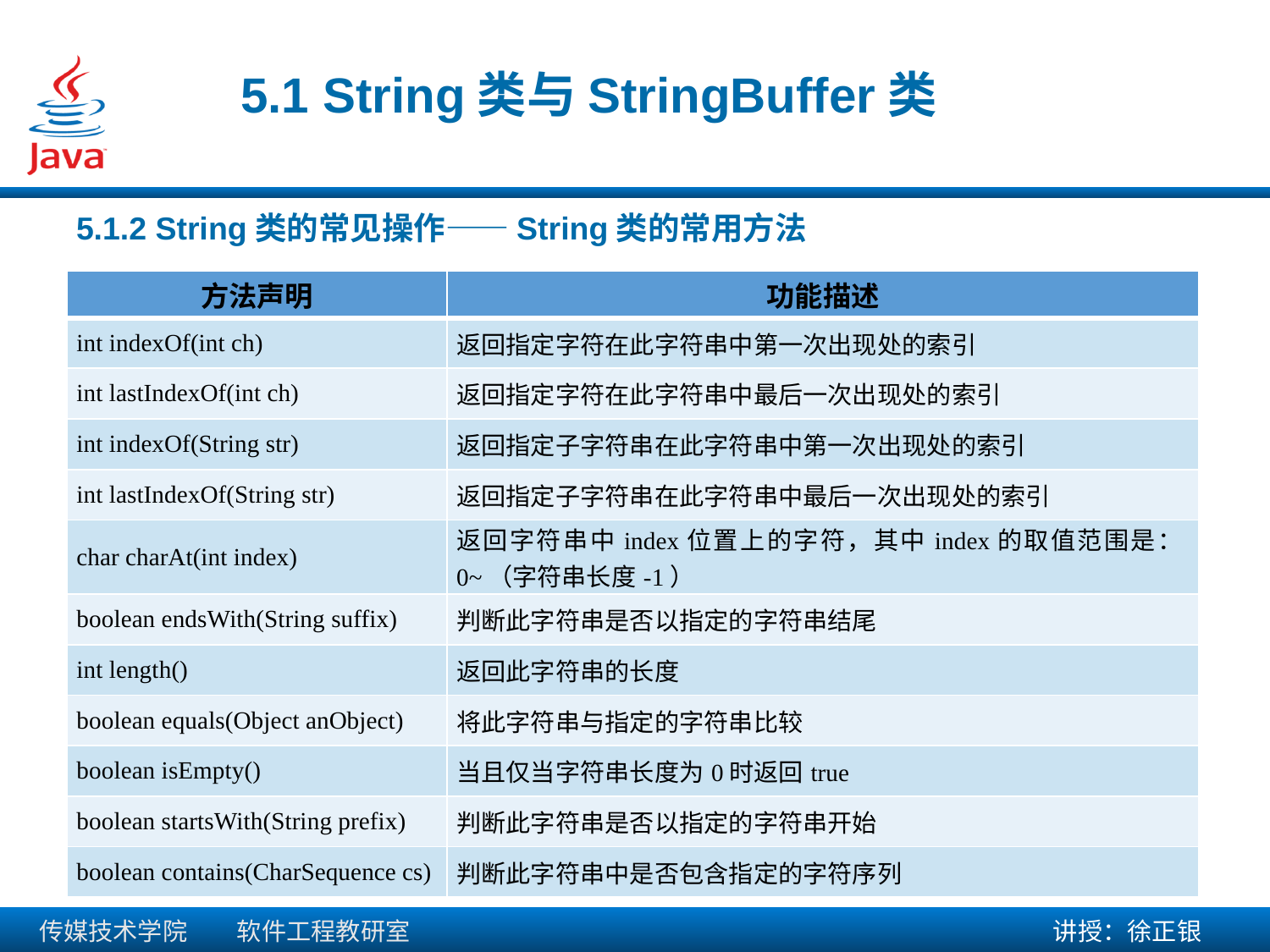

5.1 String类与StringBuffer类
5.1.2 String类的常见操作——String类的常用方法
| 方法声明 | 功能描述 |
| --- | --- |
| int indexOf(int ch) | 返回指定字符在此字符串中第一次出现处的索引 |
| int lastIndexOf(int ch) | 返回指定字符在此字符串中最后一次出现处的索引 |
| int indexOf(String str) | 返回指定子字符串在此字符串中第一次出现处的索引 |
| int lastIndexOf(String str) | 返回指定子字符串在此字符串中最后一次出现处的索引 |
| char charAt(int index) | 返回字符串中index位置上的字符，其中index的取值范围是：0~（字符串长度-1） |
| boolean endsWith(String suffix) | 判断此字符串是否以指定的字符串结尾 |
| int length() | 返回此字符串的长度 |
| boolean equals(Object anObject) | 将此字符串与指定的字符串比较 |
| boolean isEmpty() | 当且仅当字符串长度为0时返回true |
| boolean startsWith(String prefix) | 判断此字符串是否以指定的字符串开始 |
| boolean contains(CharSequence cs) | 判断此字符串中是否包含指定的字符序列 |